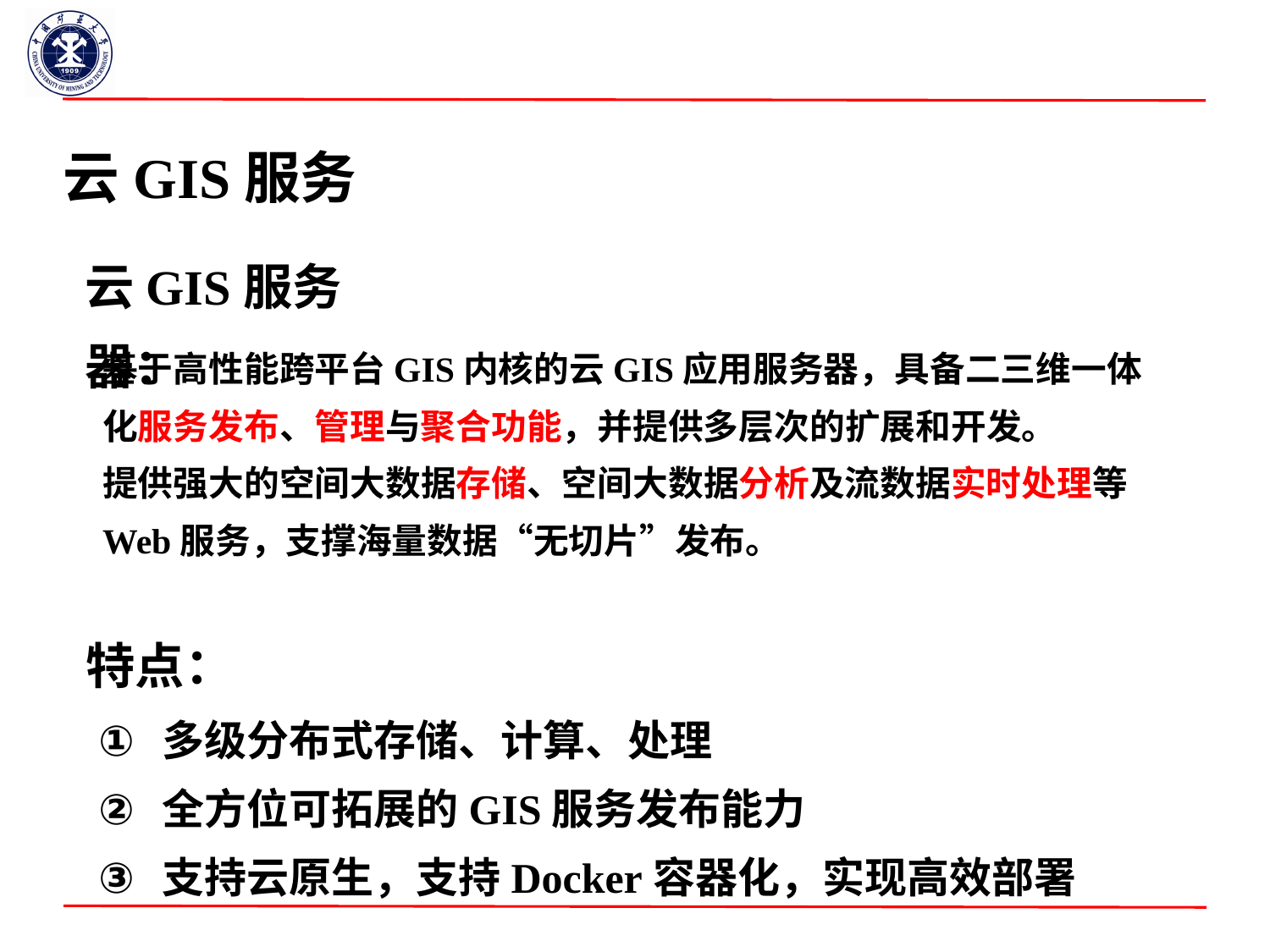

云GIS服务
云GIS服务器：
基于高性能跨平台GIS内核的云GIS应用服务器，具备二三维一体化服务发布、管理与聚合功能，并提供多层次的扩展和开发。
提供强大的空间大数据存储、空间大数据分析及流数据实时处理等Web服务，支撑海量数据“无切片”发布。
特点：
多级分布式存储、计算、处理
全方位可拓展的GIS服务发布能力
支持云原生，支持Docker容器化，实现高效部署